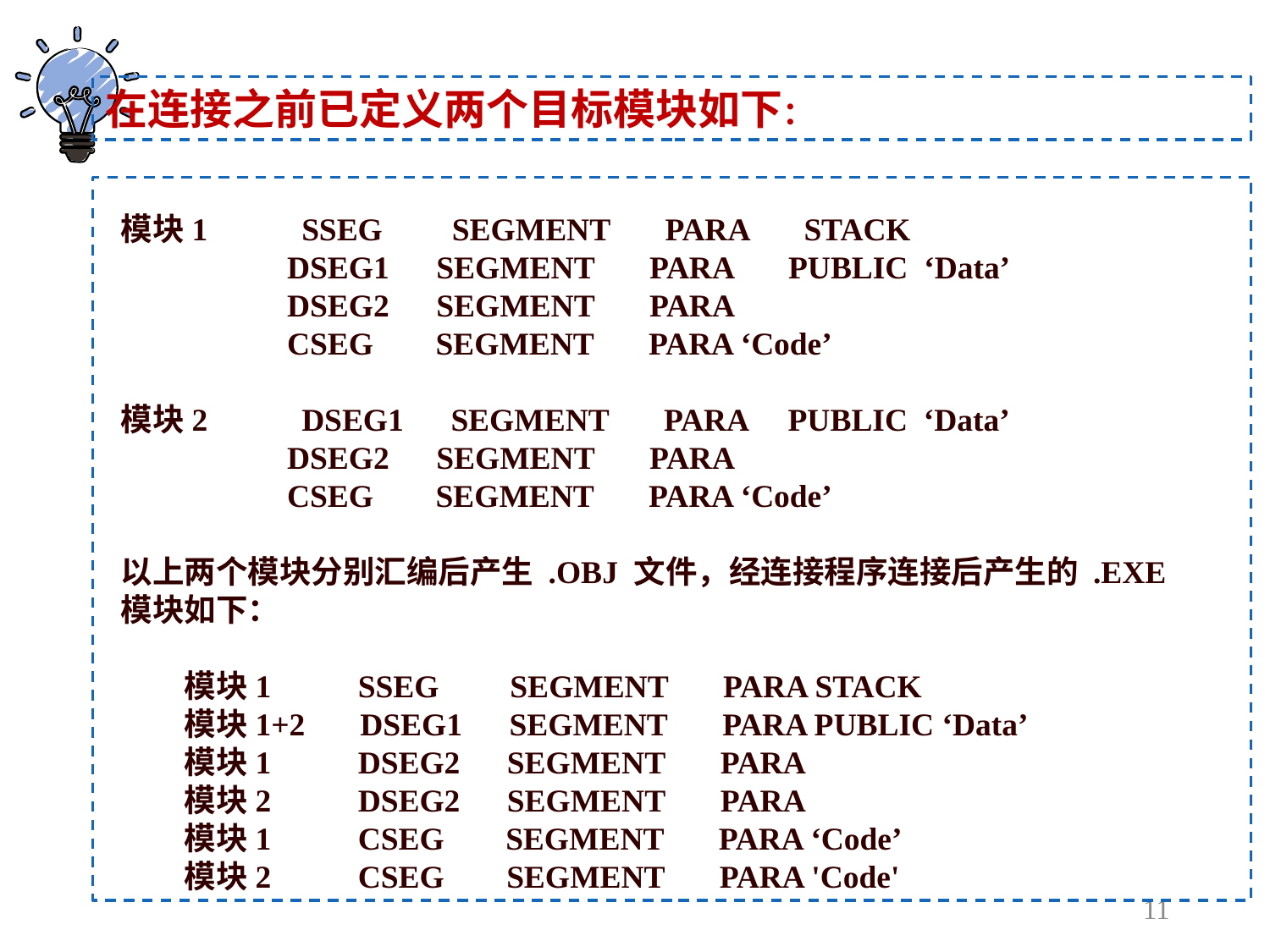

在连接之前已定义两个目标模块如下：

模块1 　　 SSEG 　  SEGMENT 　PARA 　STACK
　　　　　DSEG1　SEGMENT 　PARA 　PUBLIC  ‘Data’
　　　　　DSEG2　SEGMENT 　PARA
　　　　　CSEG 　 SEGMENT 　PARA ‘Code’
模块2 　 　DSEG1　SEGMENT 　PARA     PUBLIC  ‘Data’
　　　　　DSEG2　SEGMENT 　PARA
　　　　　CSEG 　 SEGMENT 　PARA ‘Code’
以上两个模块分别汇编后产生 .OBJ 文件，经连接程序连接后产生的 .EXE模块如下：
　　模块1 　　SSEG   　SEGMENT 　PARA STACK
　　模块1+2 　DSEG1　SEGMENT 　PARA PUBLIC ‘Data’
　　模块1 　　DSEG2　SEGMENT 　PARA
　　模块2 　　DSEG2　SEGMENT 　PARA
　　模块1 　　CSEG　  SEGMENT 　PARA ‘Code’
　　模块2 　　CSEG 　 SEGMENT 　PARA 'Code'
11